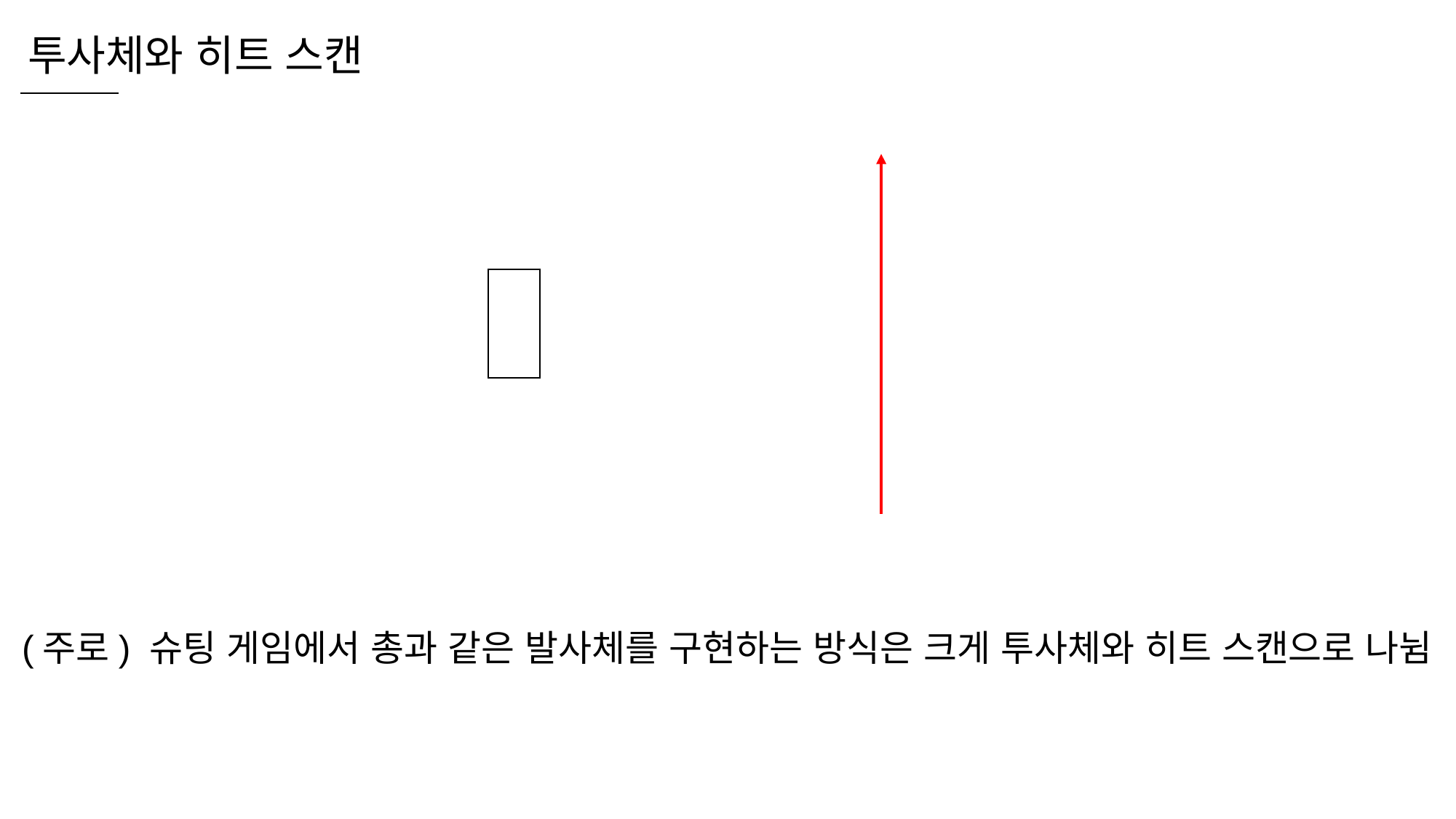

투사체와 히트 스캔

(주로) 슈팅 게임에서 총과 같은 발사체를 구현하는 방식은 크게 투사체와 히트 스캔으로 나뉨